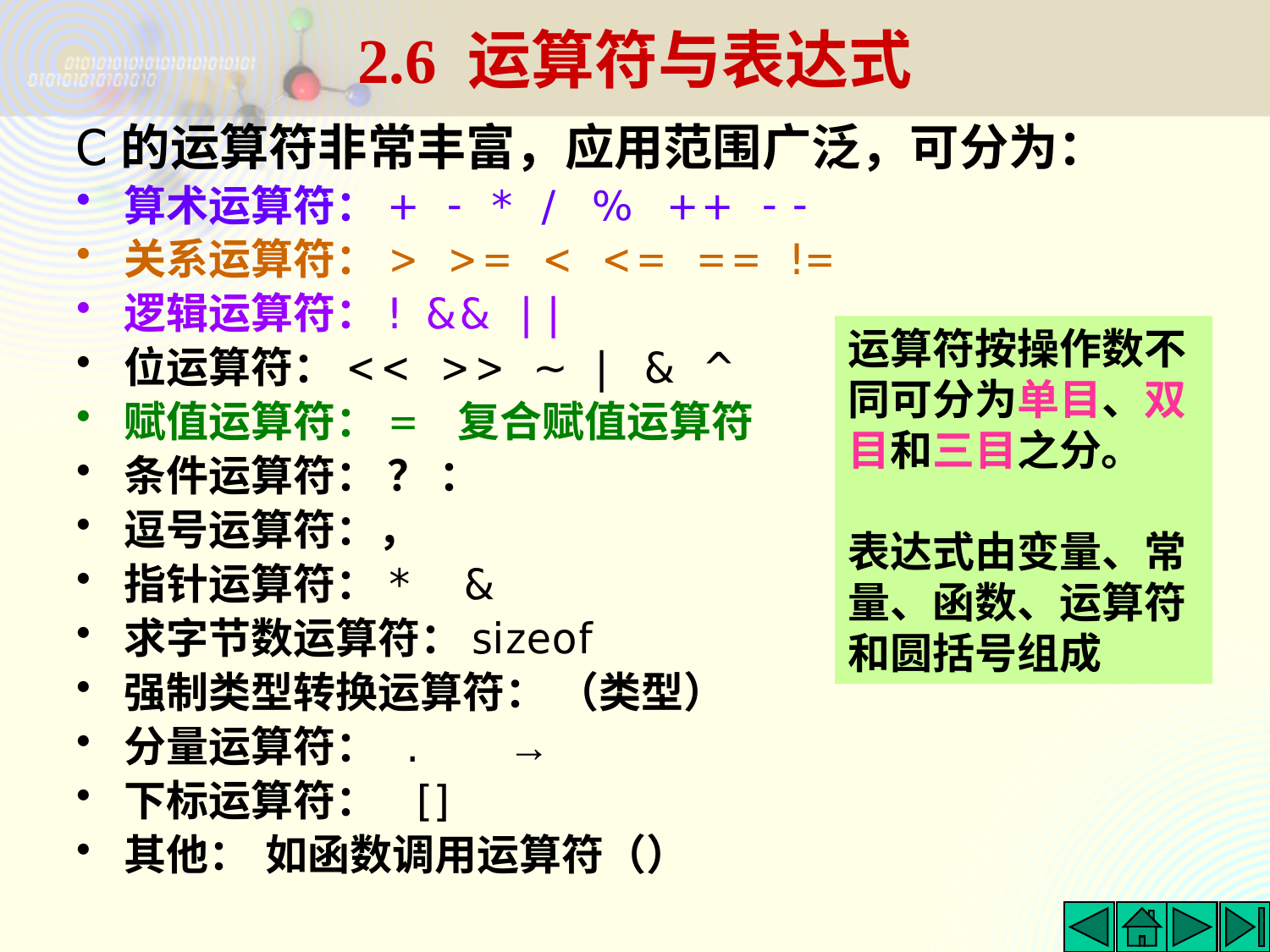

# 2.6 运算符与表达式
C的运算符非常丰富，应用范围广泛，可分为：
算术运算符：+  -  *  /  %  ++  - -
关系运算符：>  >=  <  <=  ==  !=
逻辑运算符：!  &&  ||
位运算符：<<  >>  ~  |  &  ^
赋值运算符：=  复合赋值运算符
条件运算符： ？ ：
逗号运算符：，
指针运算符：*    &
求字节数运算符：sizeof
强制类型转换运算符： （类型）
分量运算符：  .       →
下标运算符：   []
其他：  如函数调用运算符（）

运算符按操作数不同可分为单目、双目和三目之分。

表达式由变量、常量、函数、运算符和圆括号组成